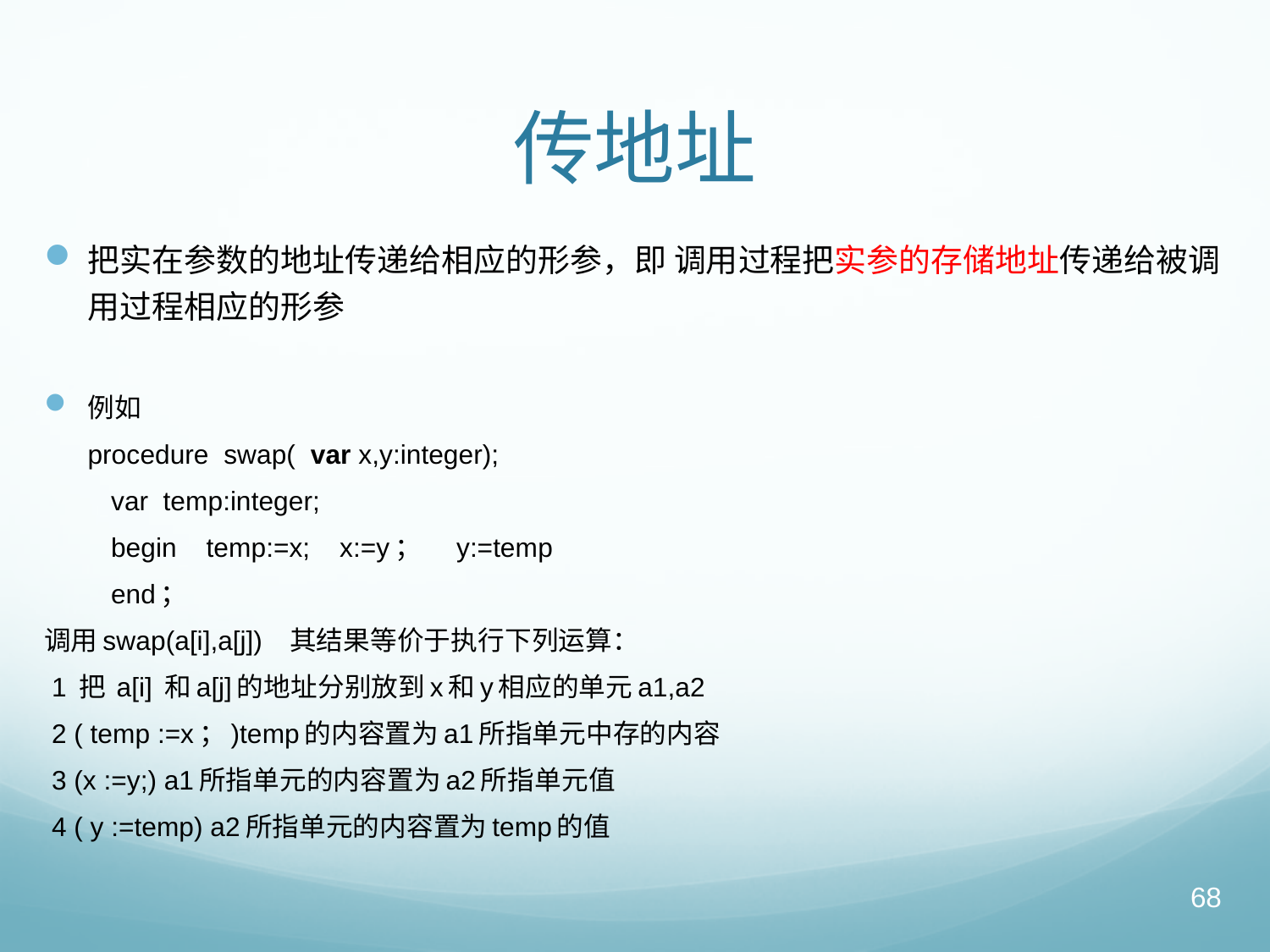

# 传地址
把实在参数的地址传递给相应的形参，即 调用过程把实参的存储地址传递给被调用过程相应的形参

例如
	procedure  swap(  var x,y:integer);
         var  temp:integer;
         begin    temp:=x;    x:=y；     y:=temp
         end；
调用swap(a[i],a[j])   其结果等价于执行下列运算：
 1 把 a[i] 和a[j]的地址分别放到x和y相应的单元a1,a2
 2 ( temp :=x；)temp的内容置为a1所指单元中存的内容
 3 (x :=y;) a1所指单元的内容置为a2所指单元值
 4 ( y :=temp) a2所指单元的内容置为temp的值
68